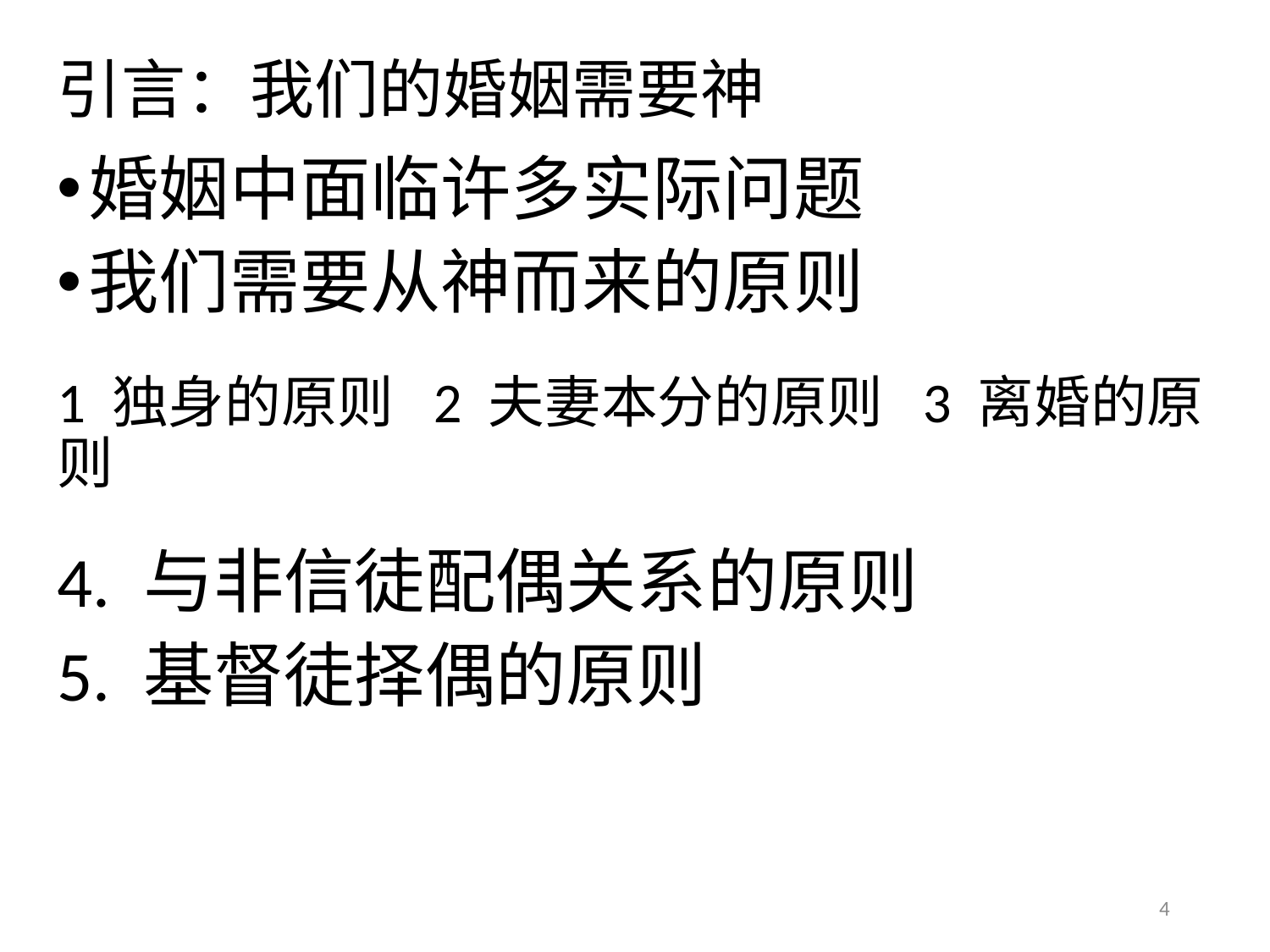

# 引言：我们的婚姻需要神
婚姻中面临许多实际问题
我们需要从神而来的原则

1 独身的原则  2 夫妻本分的原则  3 离婚的原则

4. 与非信徒配偶关系的原则
5. 基督徒择偶的原则
4